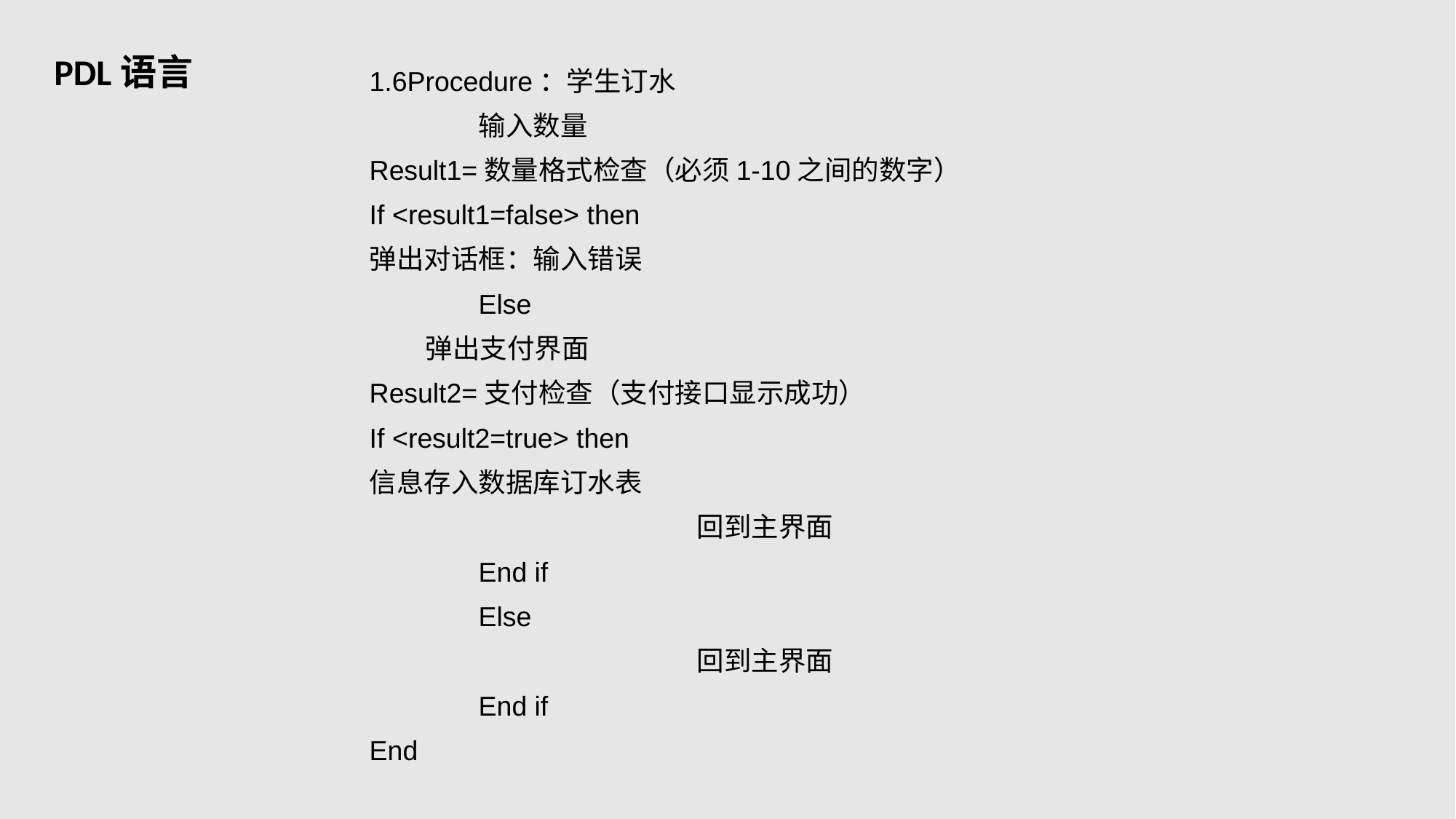

PDL语言
1.6Procedure：学生订水
	输入数量
Result1=数量格式检查（必须1-10之间的数字）
If <result1=false> then
弹出对话框：输入错误
	Else
        弹出支付界面
Result2=支付检查（支付接口显示成功）
If <result2=true> then
信息存入数据库订水表
			回到主界面
      	End if
    	Else
			回到主界面
	End if
End